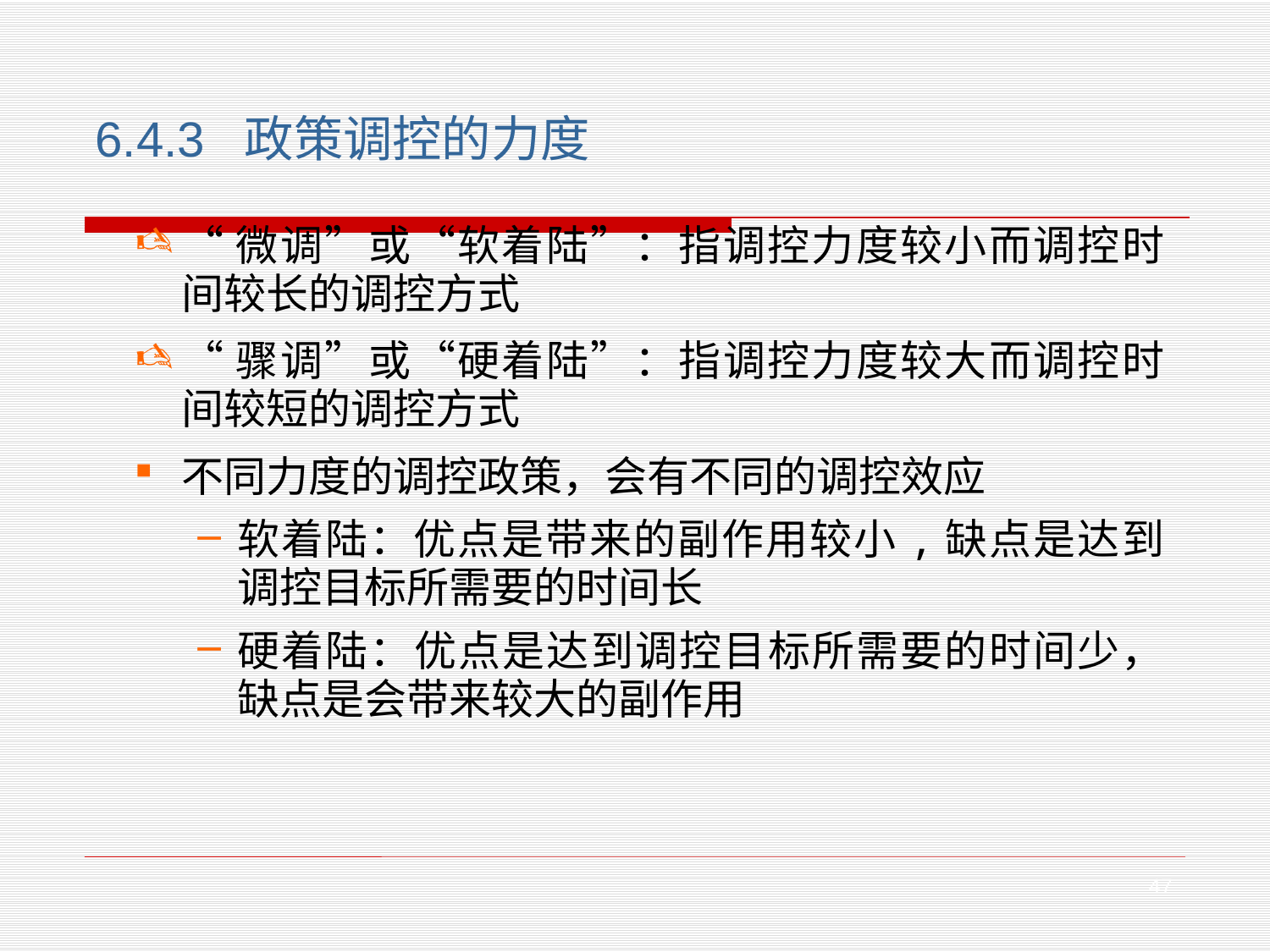

6.4.3  政策调控的力度
“微调”或“软着陆”：指调控力度较小而调控时间较长的调控方式
“骤调”或“硬着陆”：指调控力度较大而调控时间较短的调控方式
不同力度的调控政策，会有不同的调控效应
软着陆：优点是带来的副作用较小,缺点是达到调控目标所需要的时间长
硬着陆：优点是达到调控目标所需要的时间少，缺点是会带来较大的副作用

47